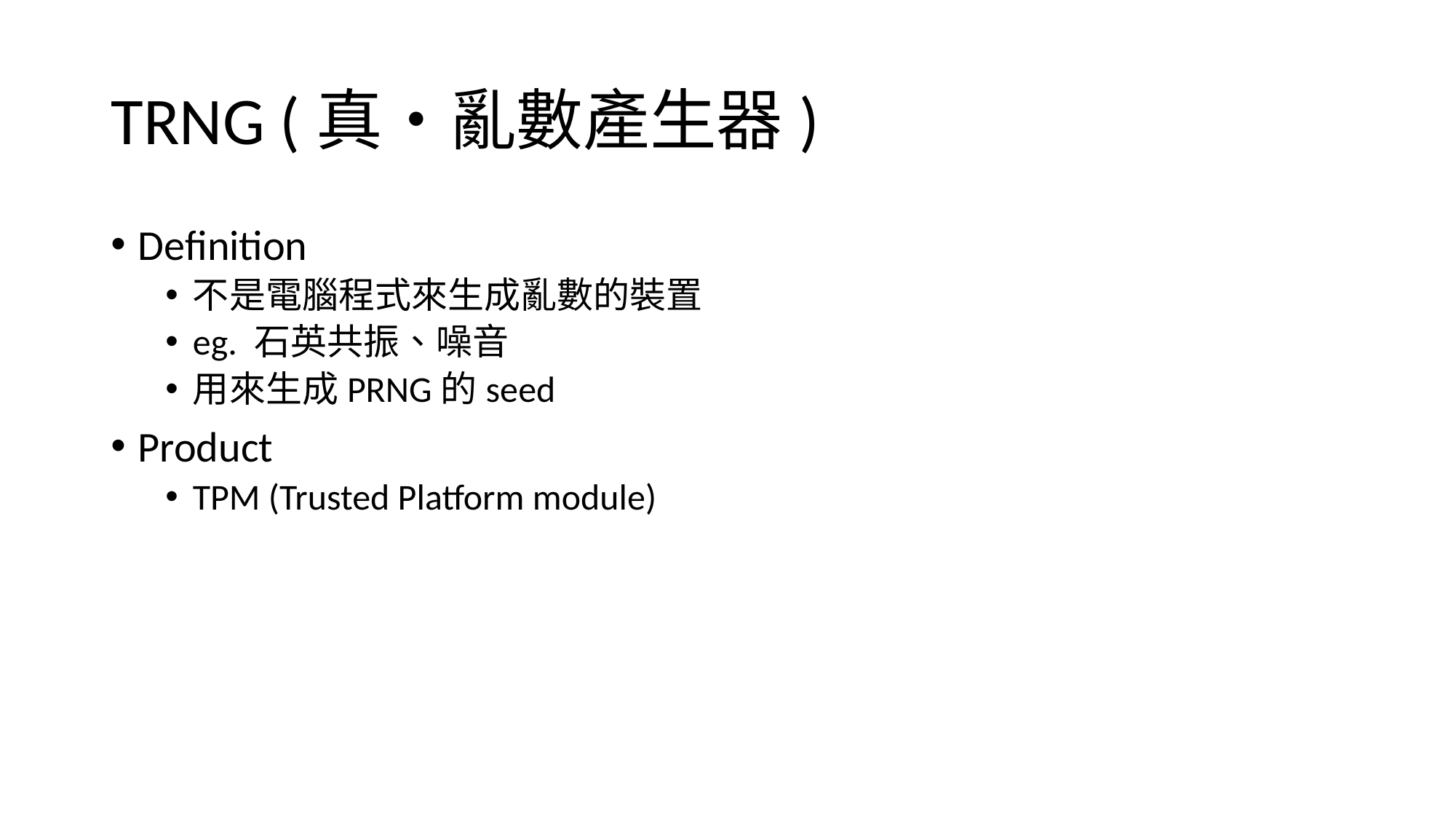

# TRNG (真•亂數產生器)
Definition
不是電腦程式來生成亂數的裝置
eg. 石英共振、噪音
用來生成PRNG的seed
Product
TPM (Trusted Platform module)